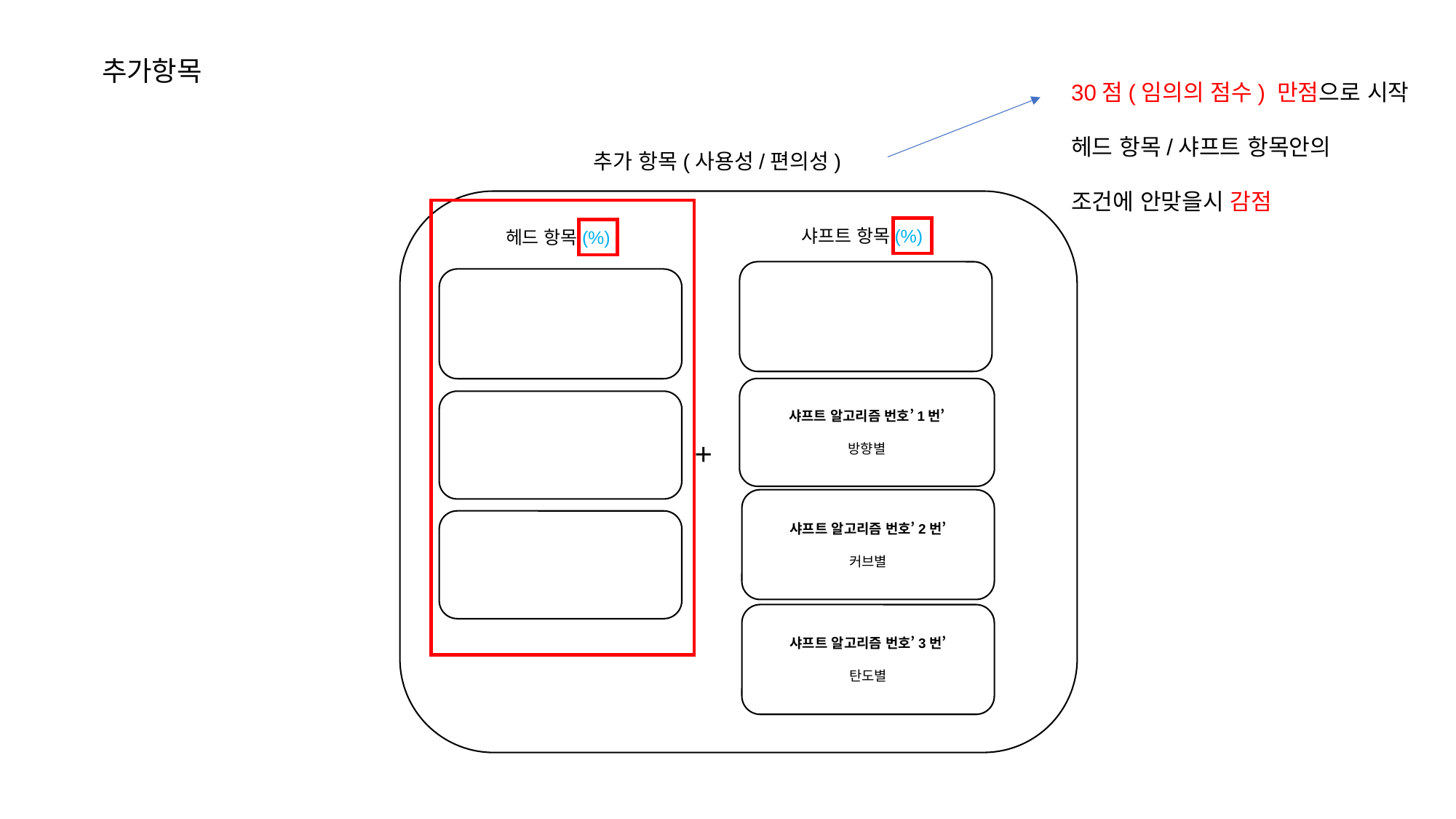

30점(임의의 점수) 만점으로 시작
헤드 항목/샤프트 항목안의
조건에 안맞을시 감점

추가항목

추가 항목(사용성/편의성)

샤프트 항목(%)
헤드 항목(%)

샤프트 알고리즘 번호’1번’

방향별

+
샤프트 알고리즘 번호’2번’

커브별

샤프트 알고리즘 번호’3번’

탄도별